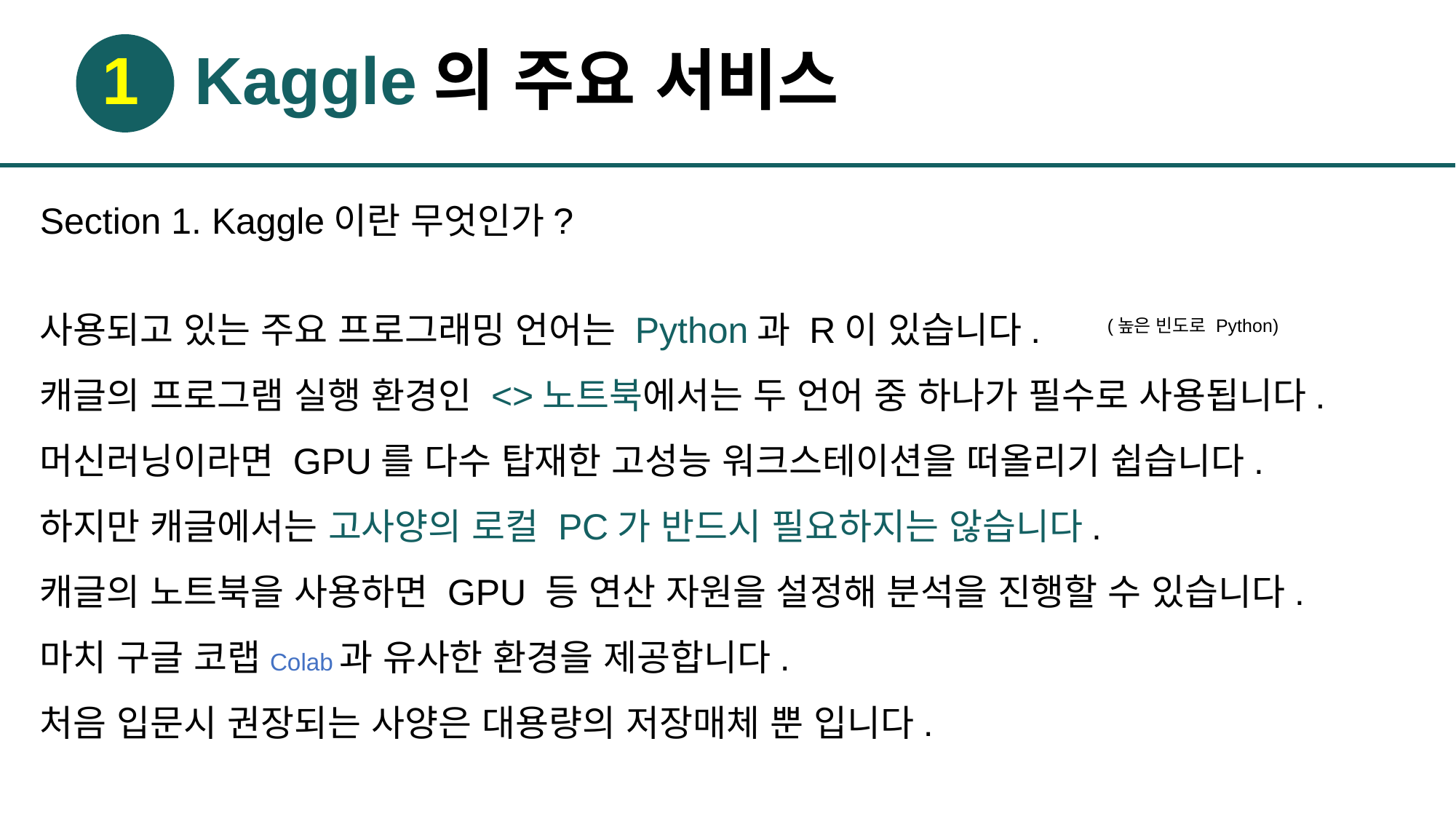

# 1   Kaggle의 주요 서비스

Section 1. Kaggle이란 무엇인가?

사용되고 있는 주요 프로그래밍 언어는 Python과 R이 있습니다.
캐글의 프로그램 실행 환경인 <>노트북에서는 두 언어 중 하나가 필수로 사용됩니다.
머신러닝이라면 GPU를 다수 탑재한 고성능 워크스테이션을 떠올리기 쉽습니다.
하지만 캐글에서는 고사양의 로컬 PC가 반드시 필요하지는 않습니다.
캐글의 노트북을 사용하면 GPU 등 연산 자원을 설정해 분석을 진행할 수 있습니다.
마치 구글 코랩Colab과 유사한 환경을 제공합니다.
처음 입문시 권장되는 사양은 대용량의 저장매체 뿐 입니다.
(높은 빈도로 Python)